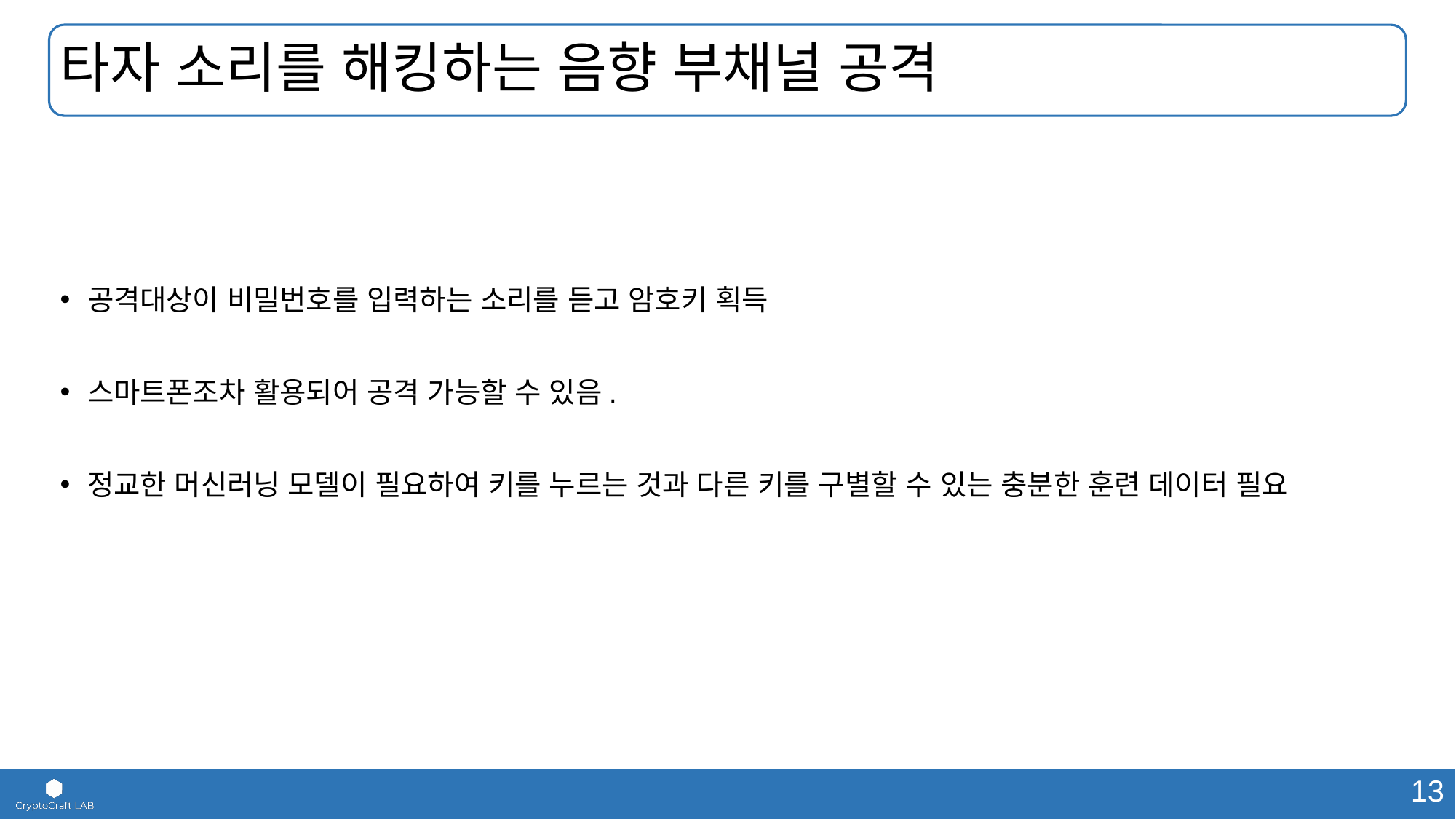

# 타자 소리를 해킹하는 음향 부채널 공격

공격대상이 비밀번호를 입력하는 소리를 듣고 암호키 획득

스마트폰조차 활용되어 공격 가능할 수 있음.

정교한 머신러닝 모델이 필요하여 키를 누르는 것과 다른 키를 구별할 수 있는 충분한 훈련 데이터 필요